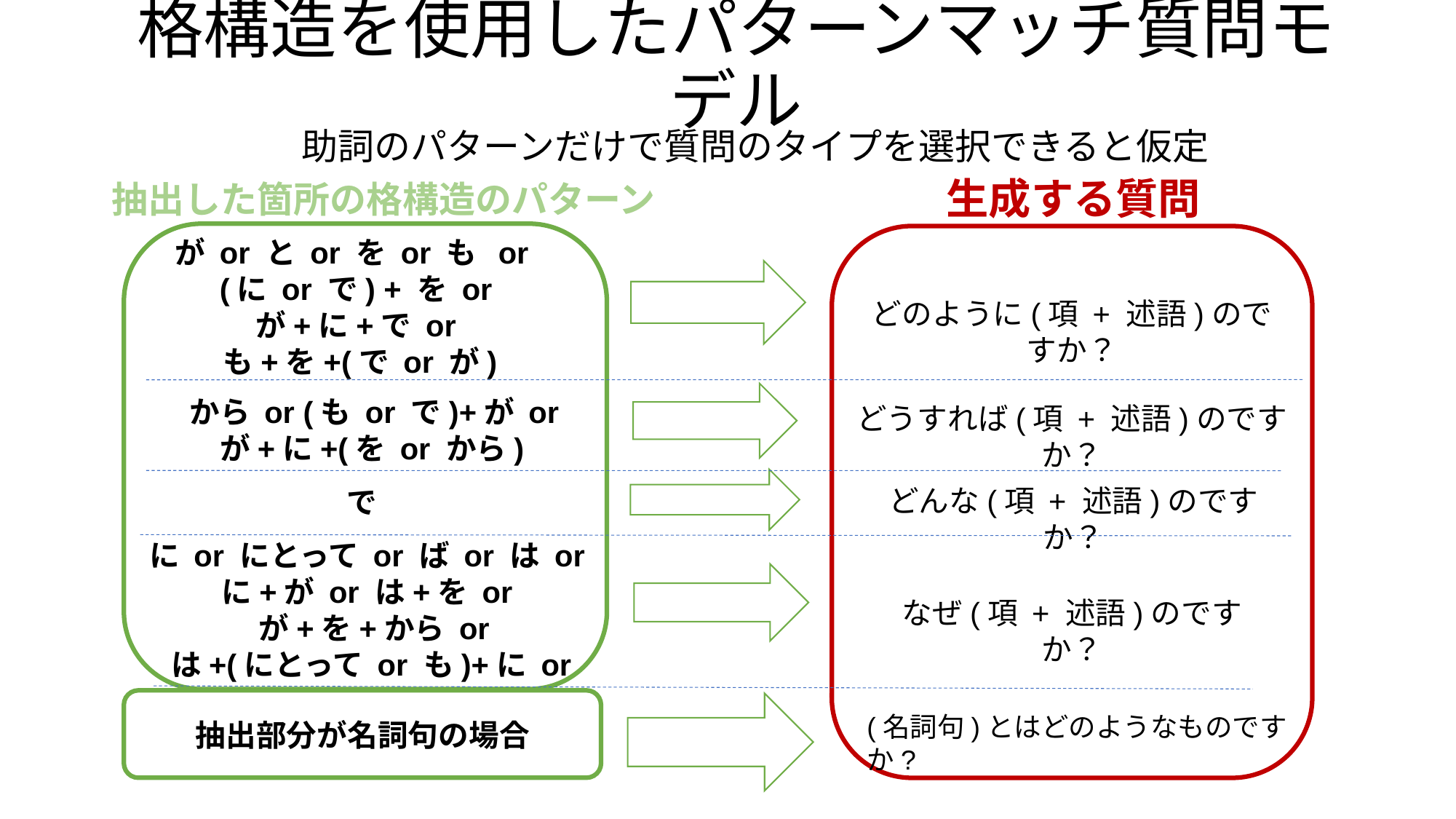

# 格構造を使用したパターンマッチ質問モデル
助詞のパターンだけで質問のタイプを選択できると仮定
生成する質問
抽出した箇所の格構造のパターン

が or と or を or も  or
(に or で) + を or
が+に+で or
も+を+(で or が)

どのように(項 + 述語)のですか？

 から or (も or で)+が or
が+に+(を or から)
どうすれば(項 + 述語)のですか？

どんな(項 + 述語)のですか？
 で
に or にとって or ば or は or
に+が or は+を or
 が+を+から or
は+(にとって or も)+に or other

なぜ(項 + 述語)のですか？
抽出部分が名詞句の場合

(名詞句)とはどのようなものですか?